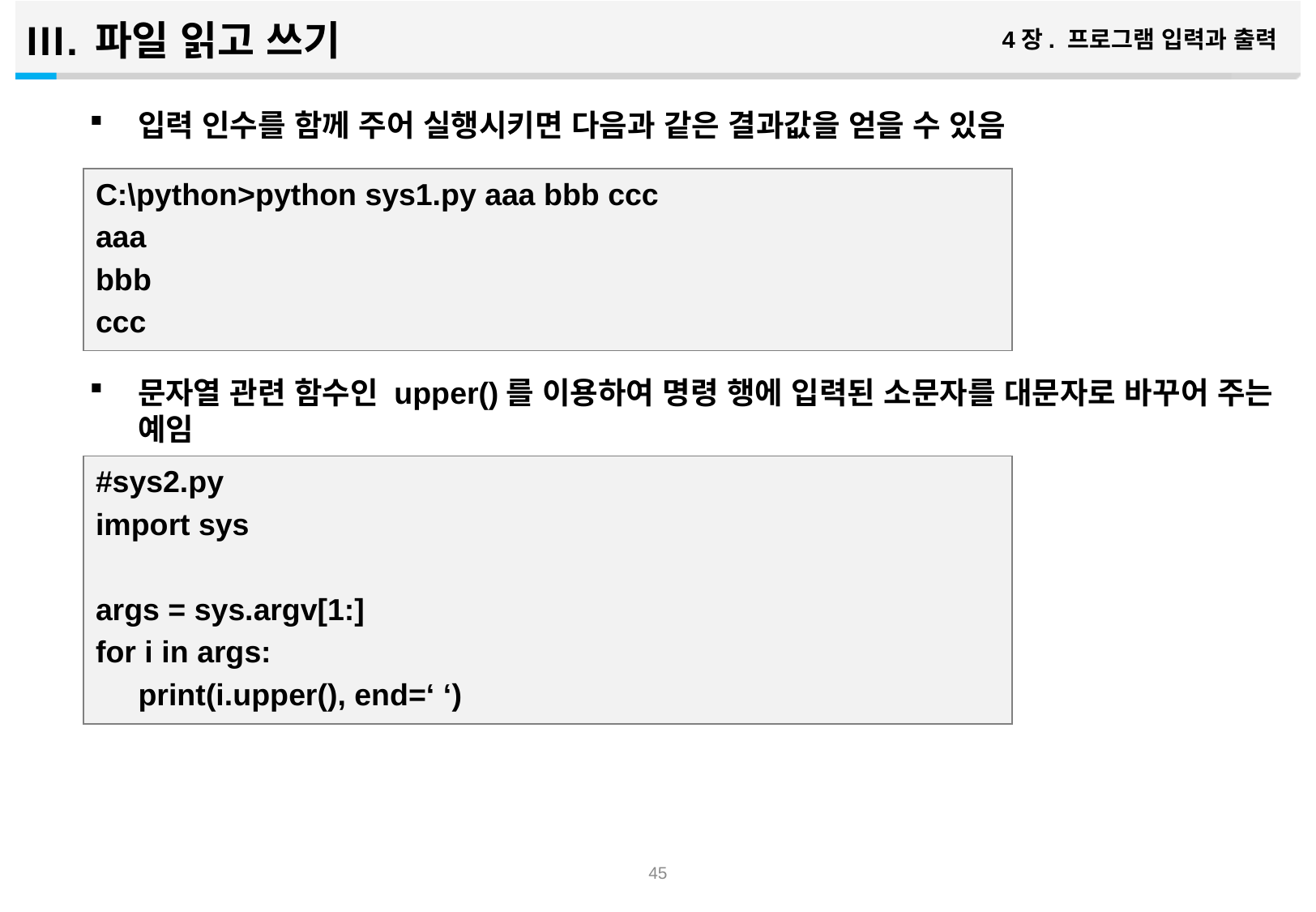

파일 읽고 쓰기
4장. 프로그램 입력과 출력
입력 인수를 함께 주어 실행시키면 다음과 같은 결과값을 얻을 수 있음

문자열 관련 함수인 upper()를 이용하여 명령 행에 입력된 소문자를 대문자로 바꾸어 주는 예임
C:\python>python sys1.py aaa bbb ccc
aaa
bbb
ccc

#sys2.py
import sys

args = sys.argv[1:]
for i in args:
     print(i.upper(), end=‘ ‘)

45